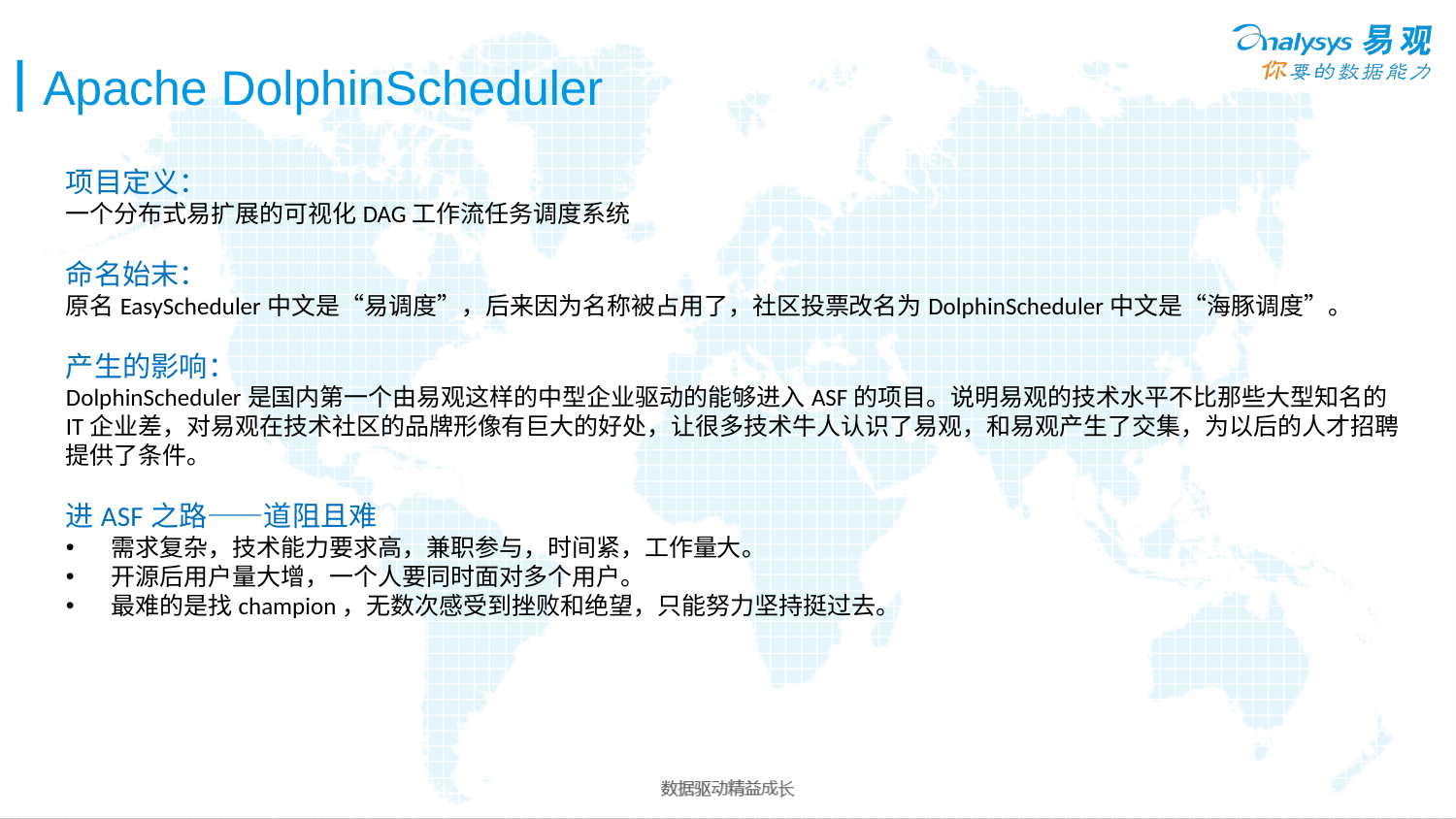

# Apache DolphinScheduler
项目定义：
一个分布式易扩展的可视化DAG工作流任务调度系统

命名始末：
原名EasyScheduler中文是“易调度”，后来因为名称被占用了，社区投票改名为DolphinScheduler中文是“海豚调度”。

产生的影响：
DolphinScheduler是国内第一个由易观这样的中型企业驱动的能够进入ASF的项目。说明易观的技术水平不比那些大型知名的IT企业差，对易观在技术社区的品牌形像有巨大的好处，让很多技术牛人认识了易观，和易观产生了交集，为以后的人才招聘提供了条件。

进ASF之路——道阻且难
需求复杂，技术能力要求高，兼职参与，时间紧，工作量大。
开源后用户量大增，一个人要同时面对多个用户。
最难的是找champion，无数次感受到挫败和绝望，只能努力坚持挺过去。